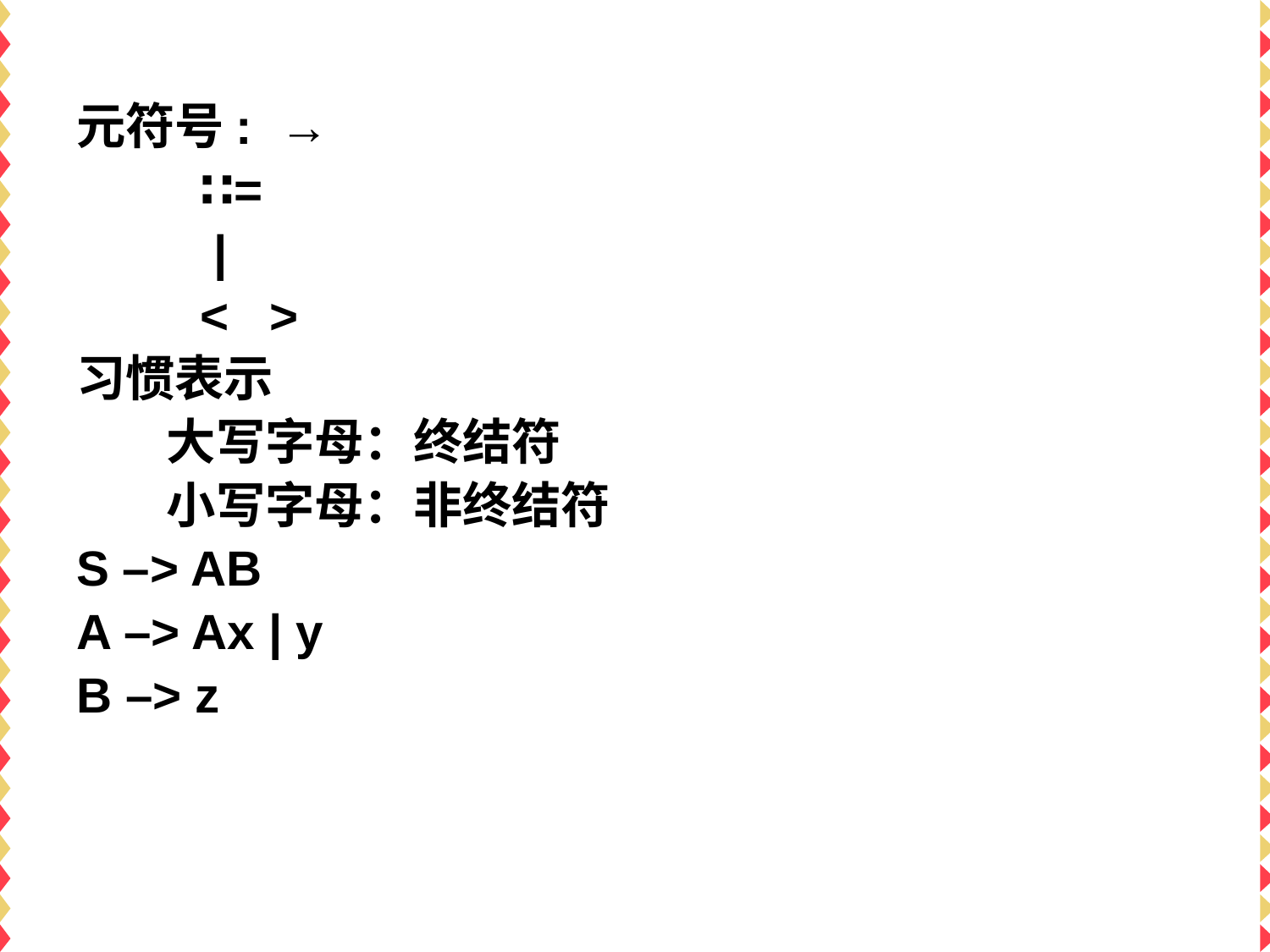

元符号:  →
         ∷=
          |
         <   >
习惯表示
       大写字母：终结符
       小写字母：非终结符
S –> AB
A –> Ax | y
B –> z